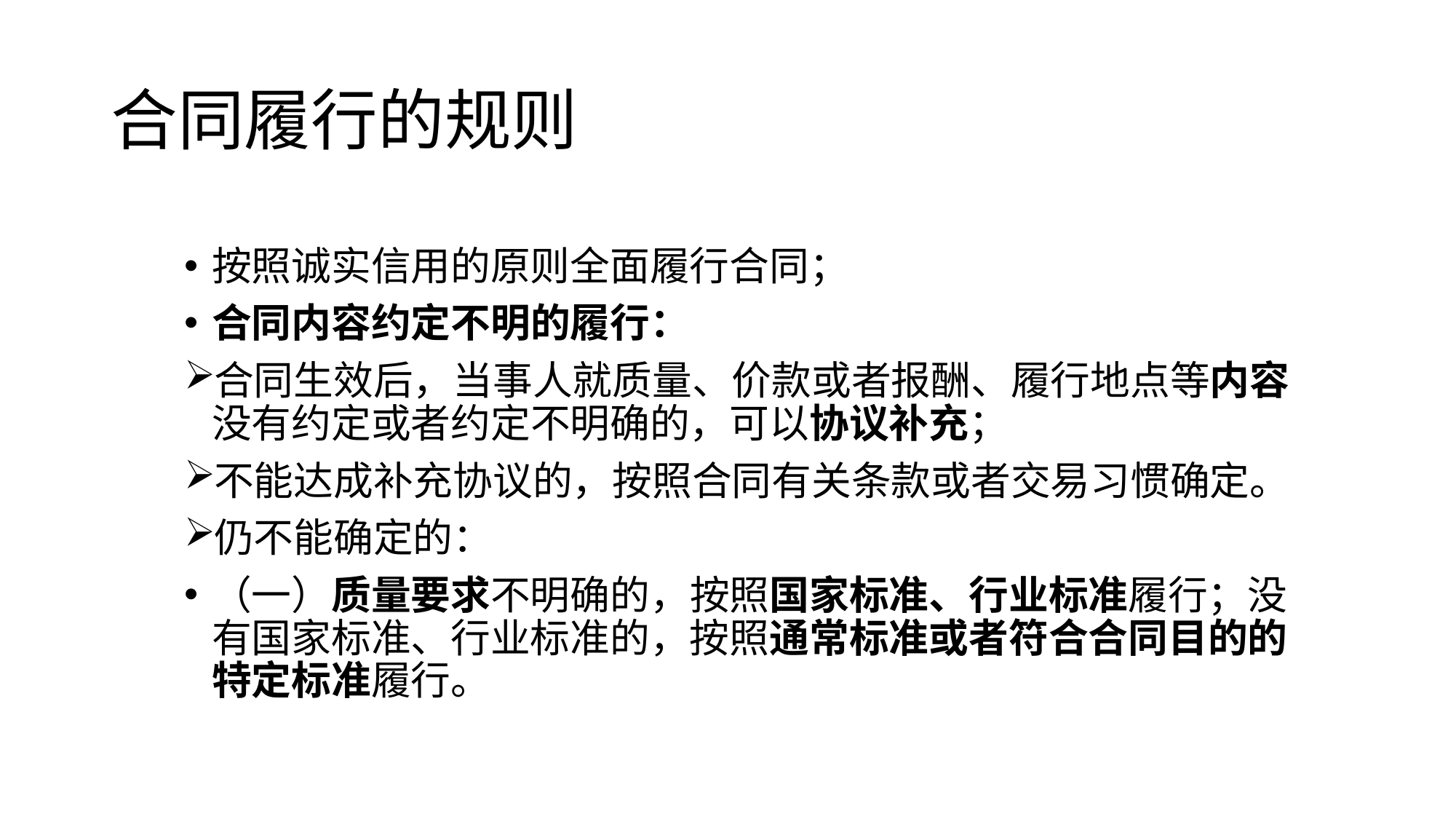

# 合同履行的规则
按照诚实信用的原则全面履行合同；
合同内容约定不明的履行：
合同生效后，当事人就质量、价款或者报酬、履行地点等内容没有约定或者约定不明确的，可以协议补充；
不能达成补充协议的，按照合同有关条款或者交易习惯确定。
仍不能确定的：
（一）质量要求不明确的，按照国家标准、行业标准履行；没有国家标准、行业标准的，按照通常标准或者符合合同目的的特定标准履行。